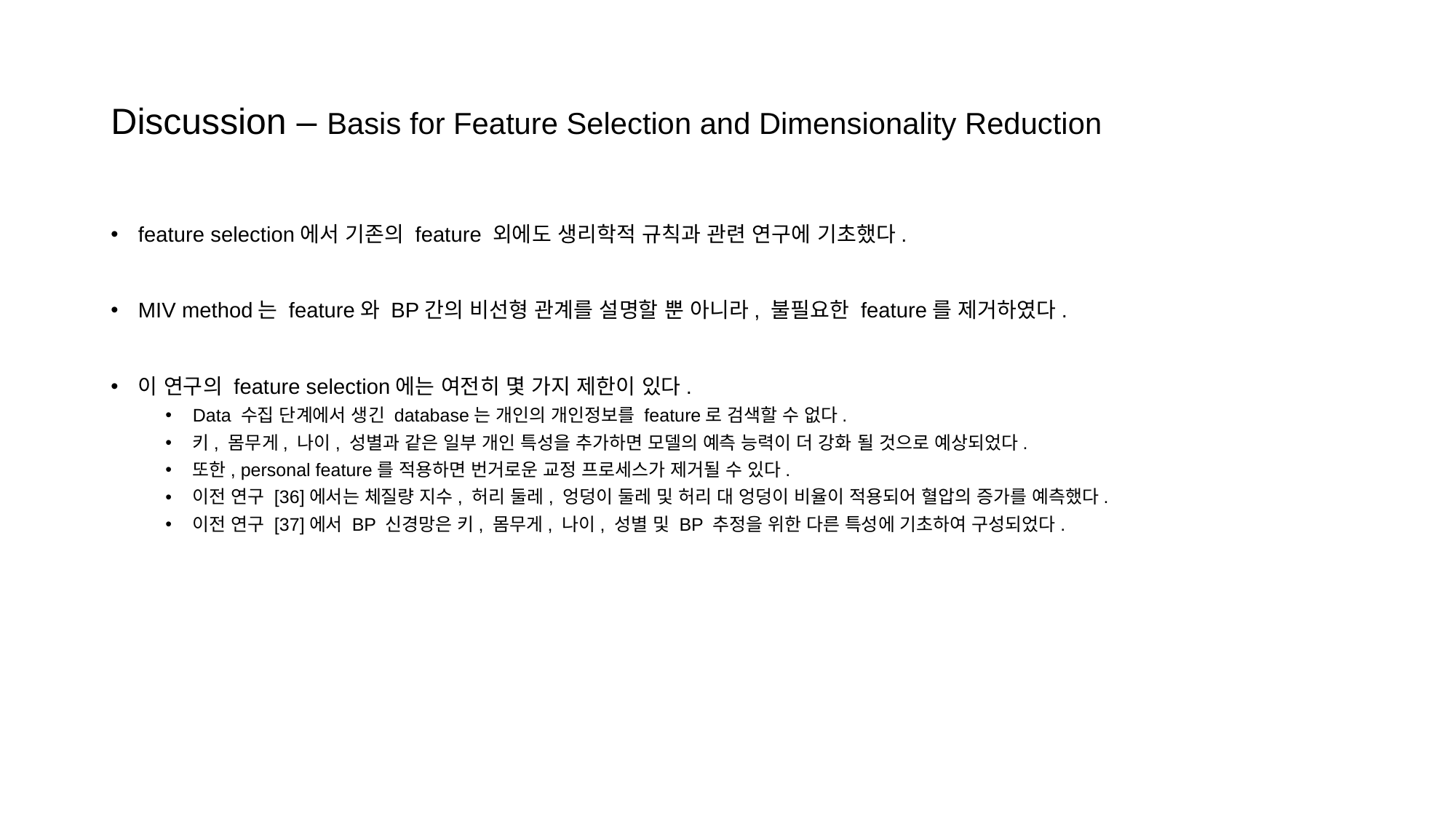

# Discussion – Basis for Feature Selection and Dimensionality Reduction
feature selection에서 기존의 feature 외에도 생리학적 규칙과 관련 연구에 기초했다.

MIV method는 feature와 BP간의 비선형 관계를 설명할 뿐 아니라, 불필요한 feature를 제거하였다.

이 연구의 feature selection에는 여전히 몇 가지 제한이 있다.
Data 수집 단계에서 생긴 database는 개인의 개인정보를 feature로 검색할 수 없다.
키, 몸무게, 나이, 성별과 같은 일부 개인 특성을 추가하면 모델의 예측 능력이 더 강화 될 것으로 예상되었다.
또한, personal feature를 적용하면 번거로운 교정 프로세스가 제거될 수 있다.
이전 연구 [36]에서는 체질량 지수, 허리 둘레, 엉덩이 둘레 및 허리 대 엉덩이 비율이 적용되어 혈압의 증가를 예측했다.
이전 연구 [37]에서 BP 신경망은 키, 몸무게, 나이, 성별 및 BP 추정을 위한 다른 특성에 기초하여 구성되었다.